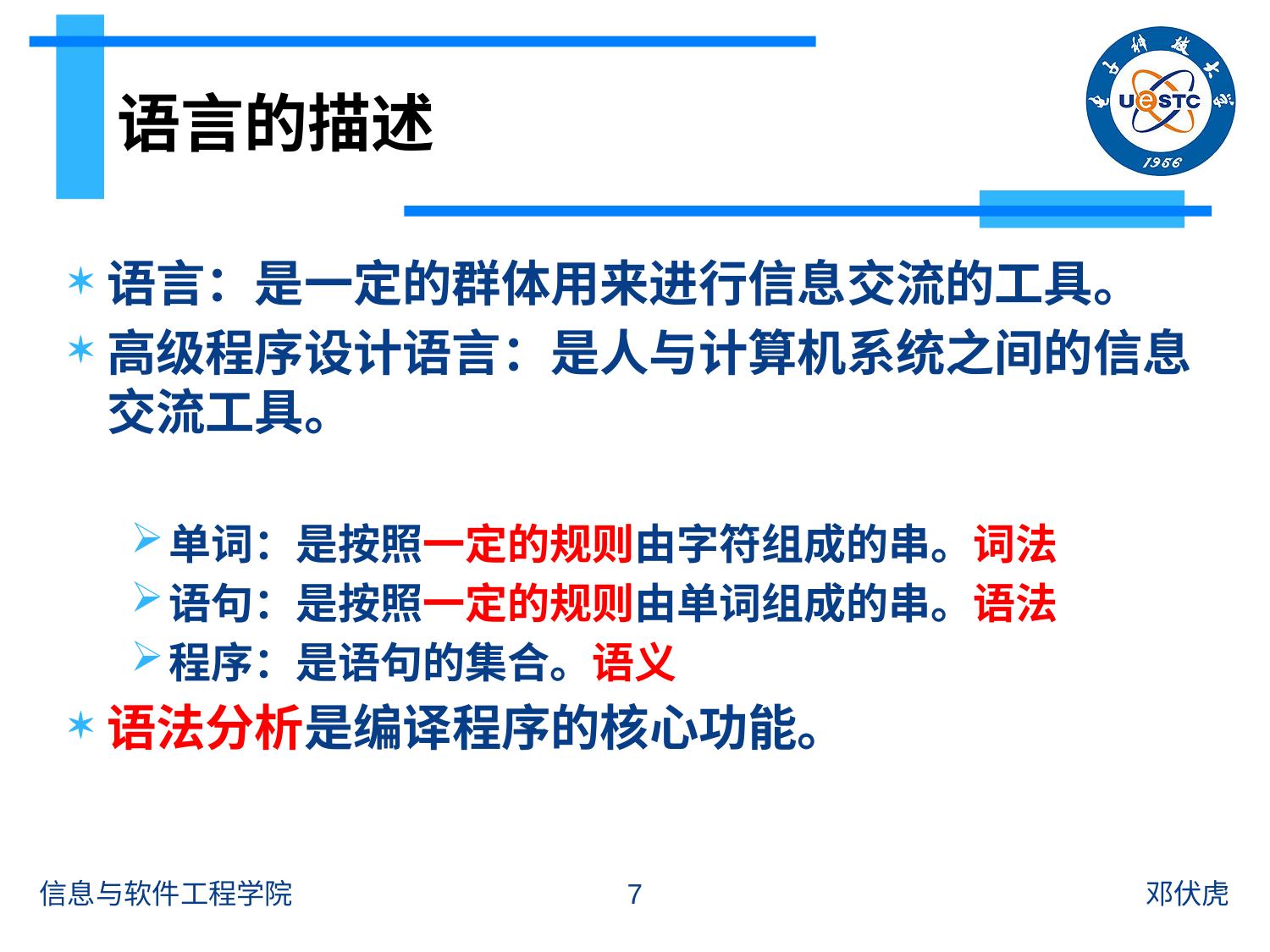

# 语言的描述
语言：是一定的群体用来进行信息交流的工具。
高级程序设计语言：是人与计算机系统之间的信息交流工具。

单词：是按照一定的规则由字符组成的串。词法
语句：是按照一定的规则由单词组成的串。语法
程序：是语句的集合。语义
语法分析是编译程序的核心功能。
7
信息与软件工程学院
邓伏虎